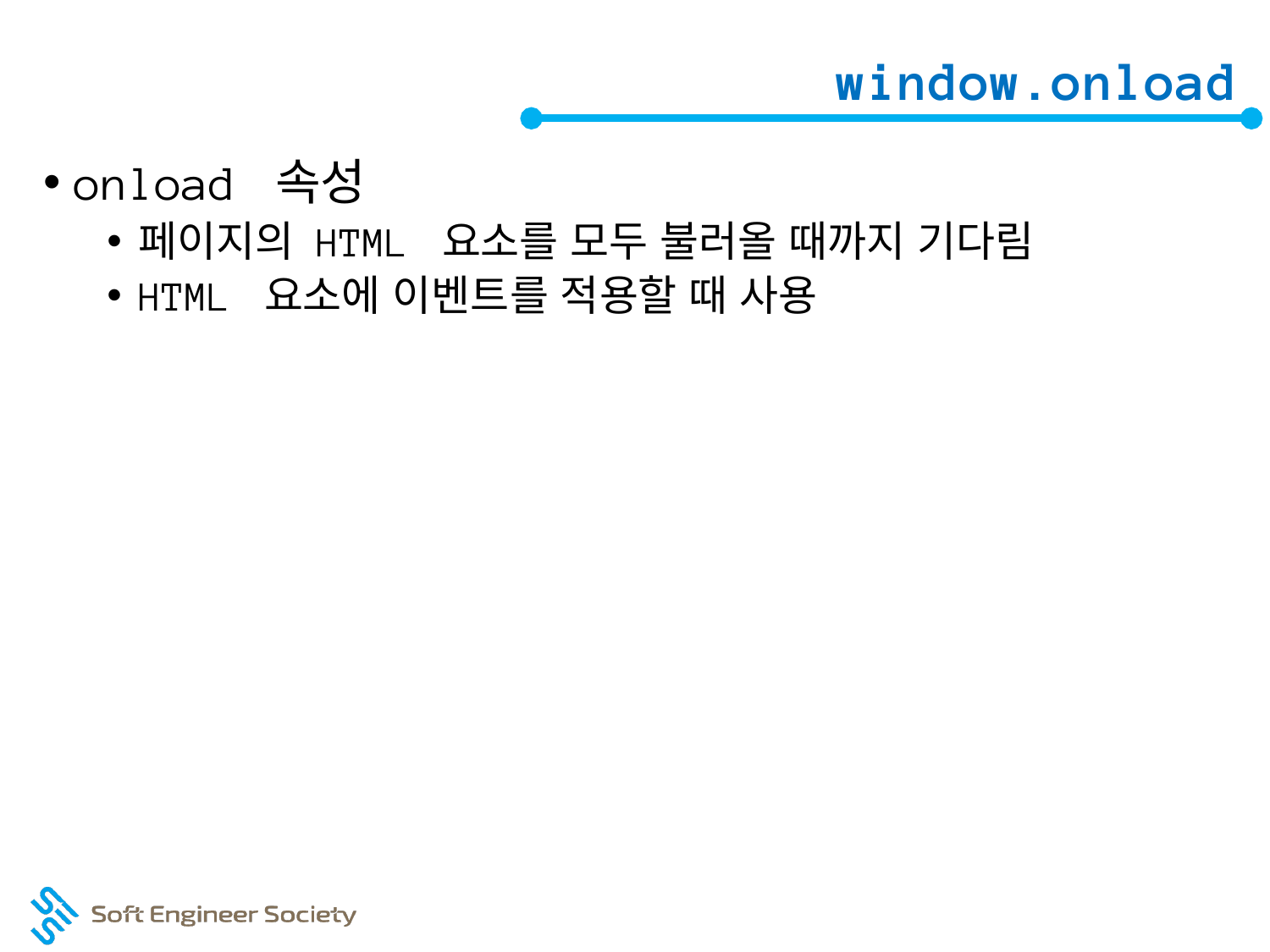

# window.onload
onload 속성
페이지의 HTML 요소를 모두 불러올 때까지 기다림
HTML 요소에 이벤트를 적용할 때 사용